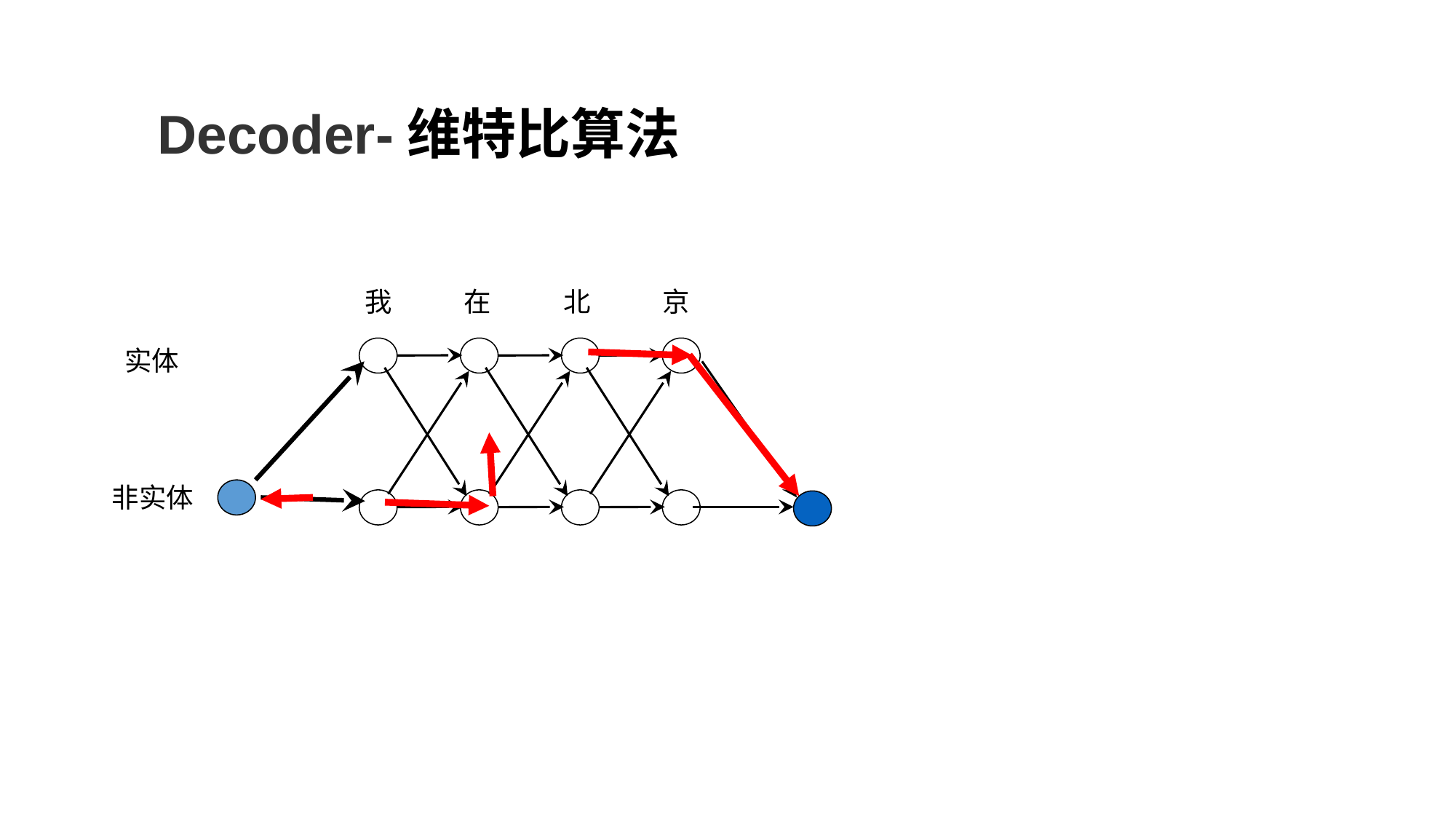

Decoder-维特比算法
我
在
北
京
实体

非实体